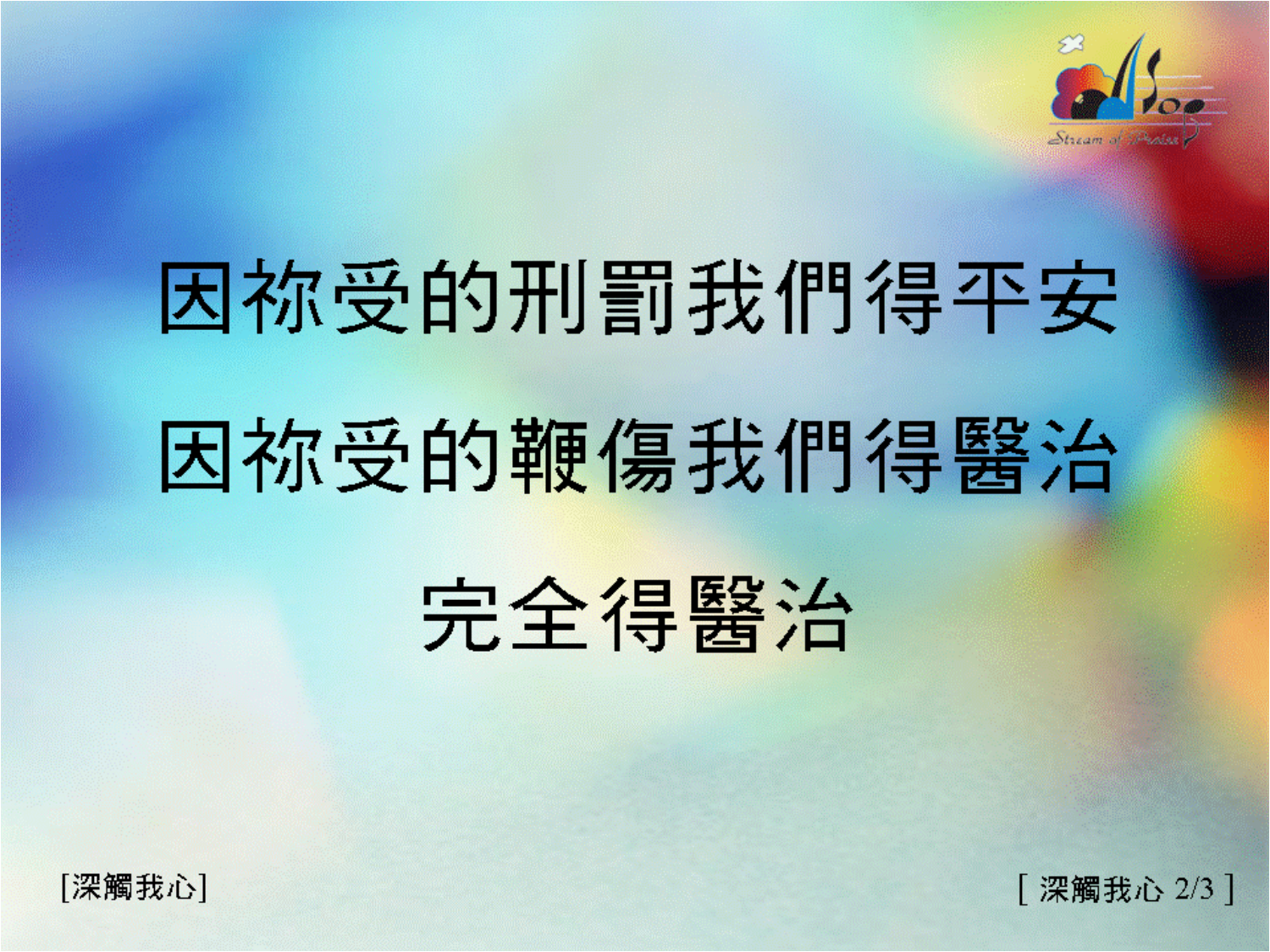

# 深觸我心 〈2/3 〉         How Precious You are To Me